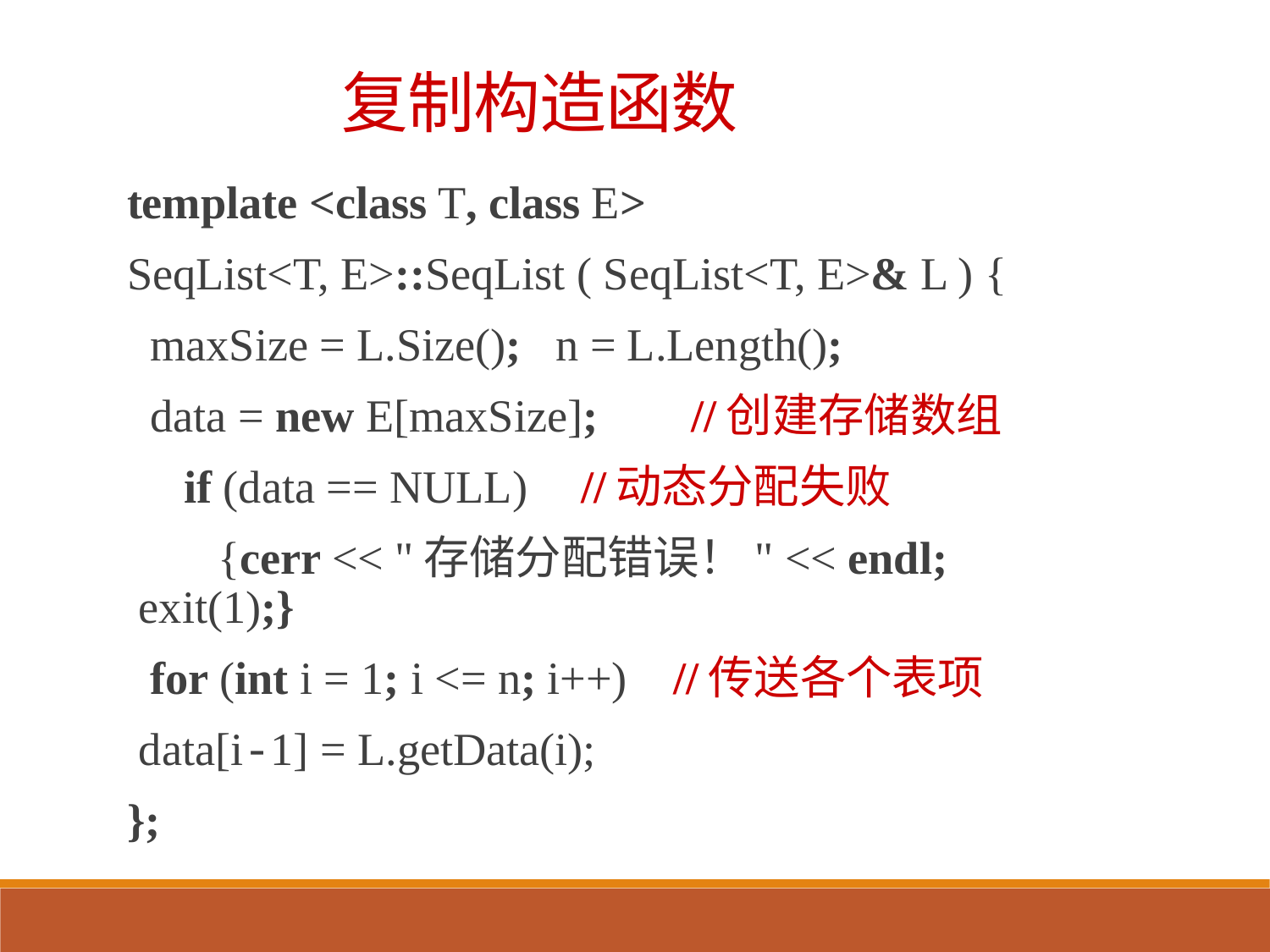

复制构造函数
template <class T, class E>
SeqList<T, E>::SeqList ( SeqList<T, E>& L ) {
	 maxSize = L.Size();   n = L.Length();
	 data = new E[maxSize];	//创建存储数组
     if (data == NULL)		//动态分配失败
        {cerr << "存储分配错误！" << endl;       	exit(1);}
	 for (int i = 1; i <= n; i++)    //传送各个表项
		data[i-1] = L.getData(i);
};